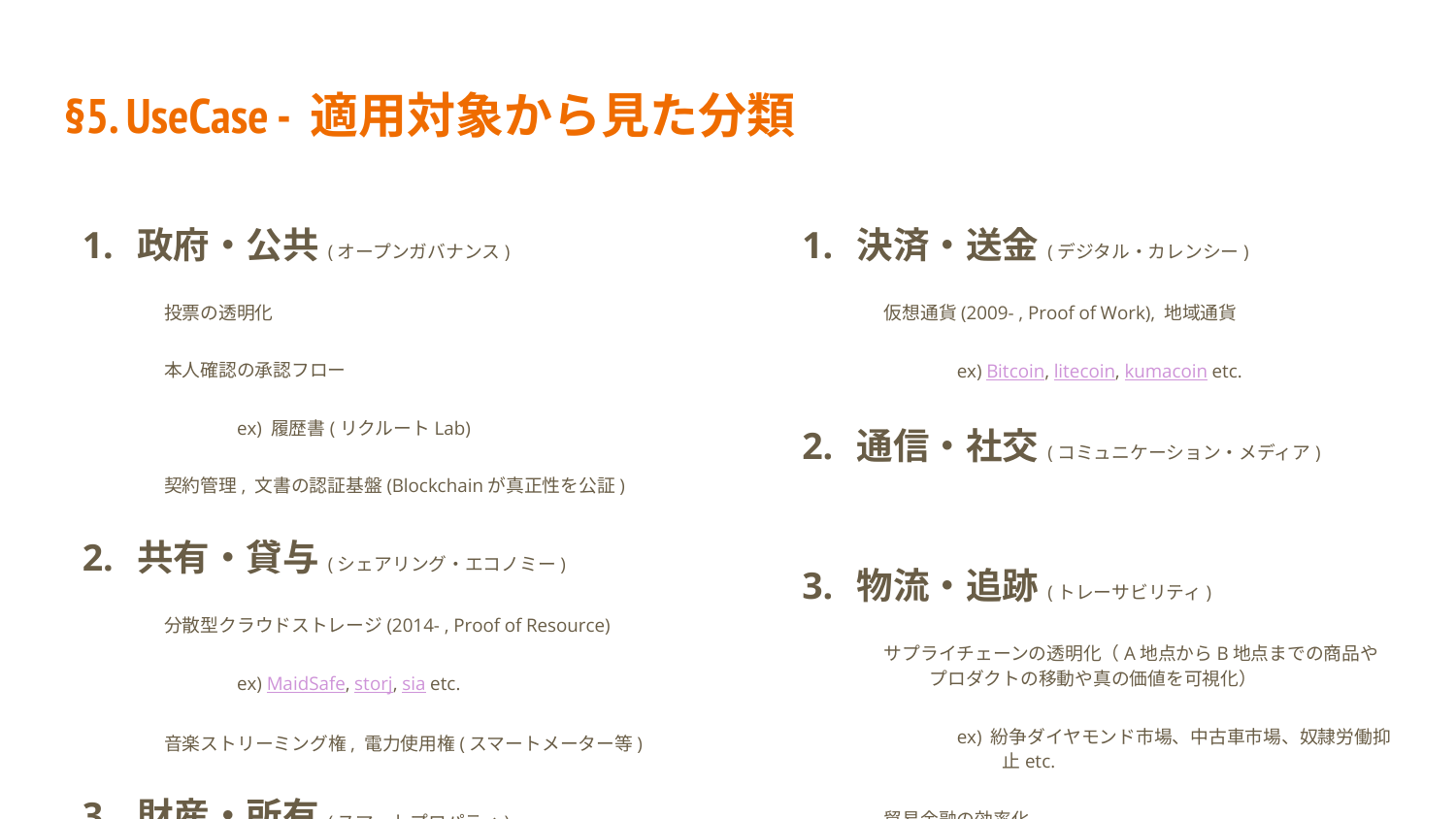

# §5. UseCase - 適用対象から見た分類
政府・公共 (オープンガバナンス)
投票の透明化
本人確認の承認フロー
ex) 履歴書(リクルートLab)
契約管理, 文書の認証基盤(Blockchainが真正性を公証)
共有・貸与 (シェアリング・エコノミー)
分散型クラウドストレージ(2014- , Proof of Resource)
ex) MaidSafe, storj, sia etc.
音楽ストリーミング権, 電力使用権(スマートメーター等)
財産・所有 (スマートプロパティ)
アセット管理
宝石, 自動車など高価な物の所有権
音楽ストリーミング権, 電力の使用権 etc
著作権
ex) ベルリンの著作権保護サービス: ascribe
医療・健康 (デジタルヘルスケア)
電子カルテ
ゲノムデータ
決済・送金 (デジタル・カレンシー)
仮想通貨(2009- , Proof of Work), 地域通貨
ex) Bitcoin, litecoin, kumacoin etc.
通信・社交 (コミュニケーション・メディア)

物流・追跡 (トレーサビリティ)
サプライチェーンの透明化（A地点からB地点までの商品やプロダクトの移動や真の価値を可視化）
ex) 紛争ダイヤモンド市場、中古車市場、奴隷労働抑止etc.
貿易金融の効率化
環境・制御 (サイバーフィジカル)